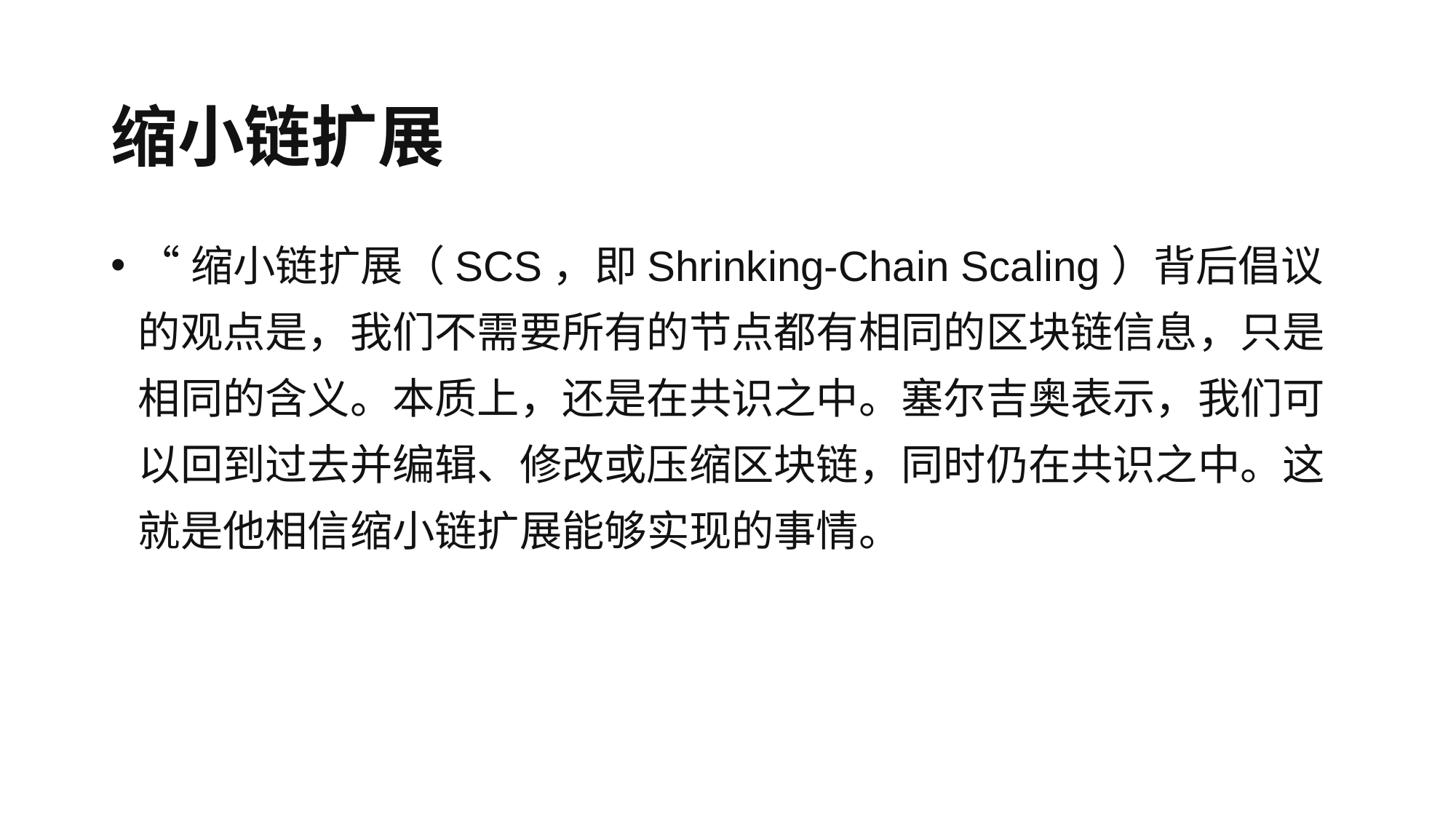

# 缩小链扩展
“缩小链扩展（SCS，即Shrinking-Chain Scaling）背后倡议的观点是，我们不需要所有的节点都有相同的区块链信息，只是相同的含义。本质上，还是在共识之中。塞尔吉奥表示，我们可以回到过去并编辑、修改或压缩区块链，同时仍在共识之中。这就是他相信缩小链扩展能够实现的事情。